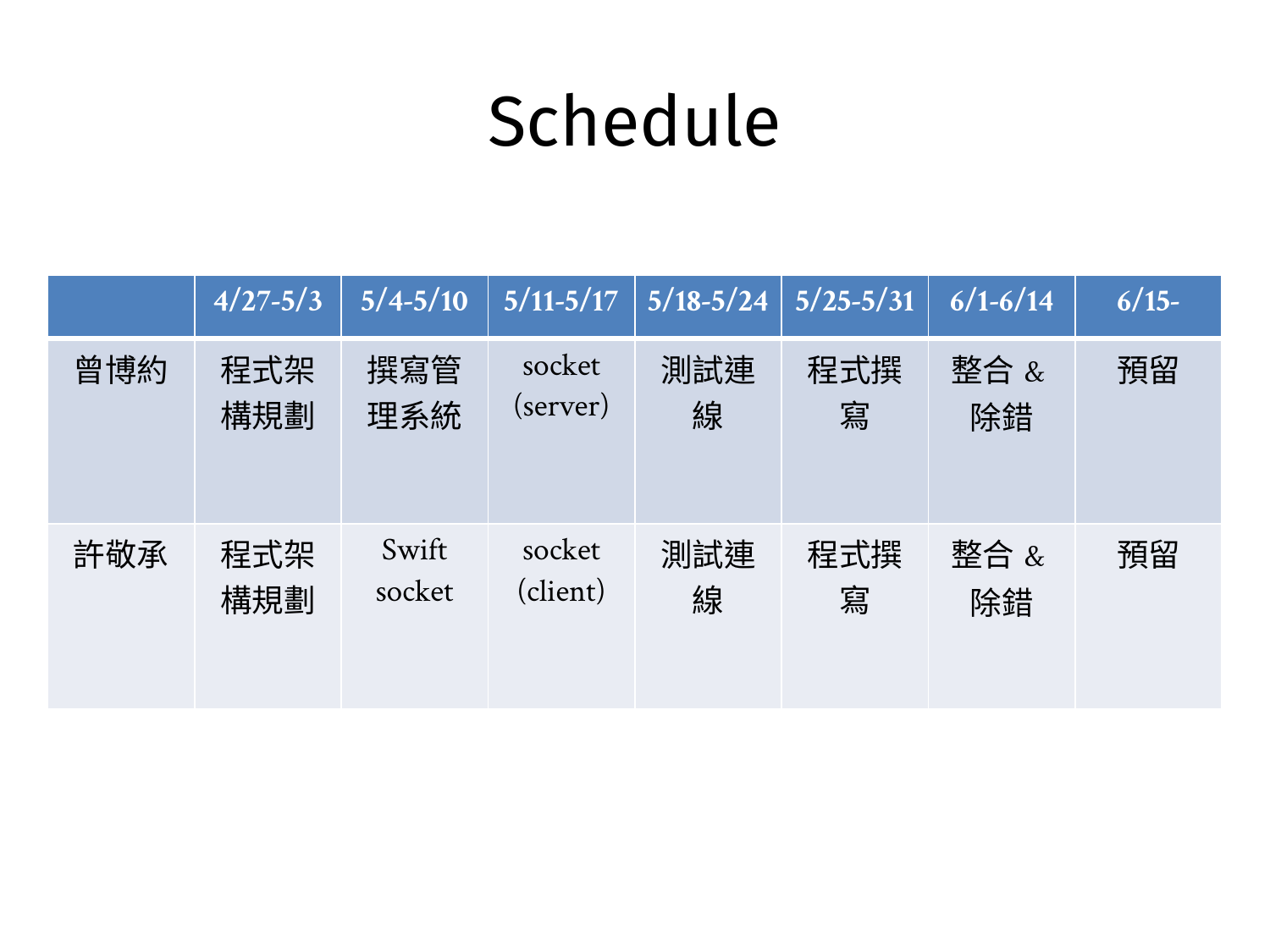

# Schedule
|  | 4/27-5/3 | 5/4-5/10 | 5/11-5/17 | 5/18-5/24 | 5/25-5/31 | 6/1-6/14 | 6/15- |
| --- | --- | --- | --- | --- | --- | --- | --- |
| 曾博約 | 程式架構規劃 | 撰寫管理系統 | socket (server) | 測試連線 | 程式撰寫 | 整合&除錯 | 預留 |
| 許敬承 | 程式架構規劃 | Swift socket | socket (client) | 測試連線 | 程式撰寫 | 整合&除錯 | 預留 |